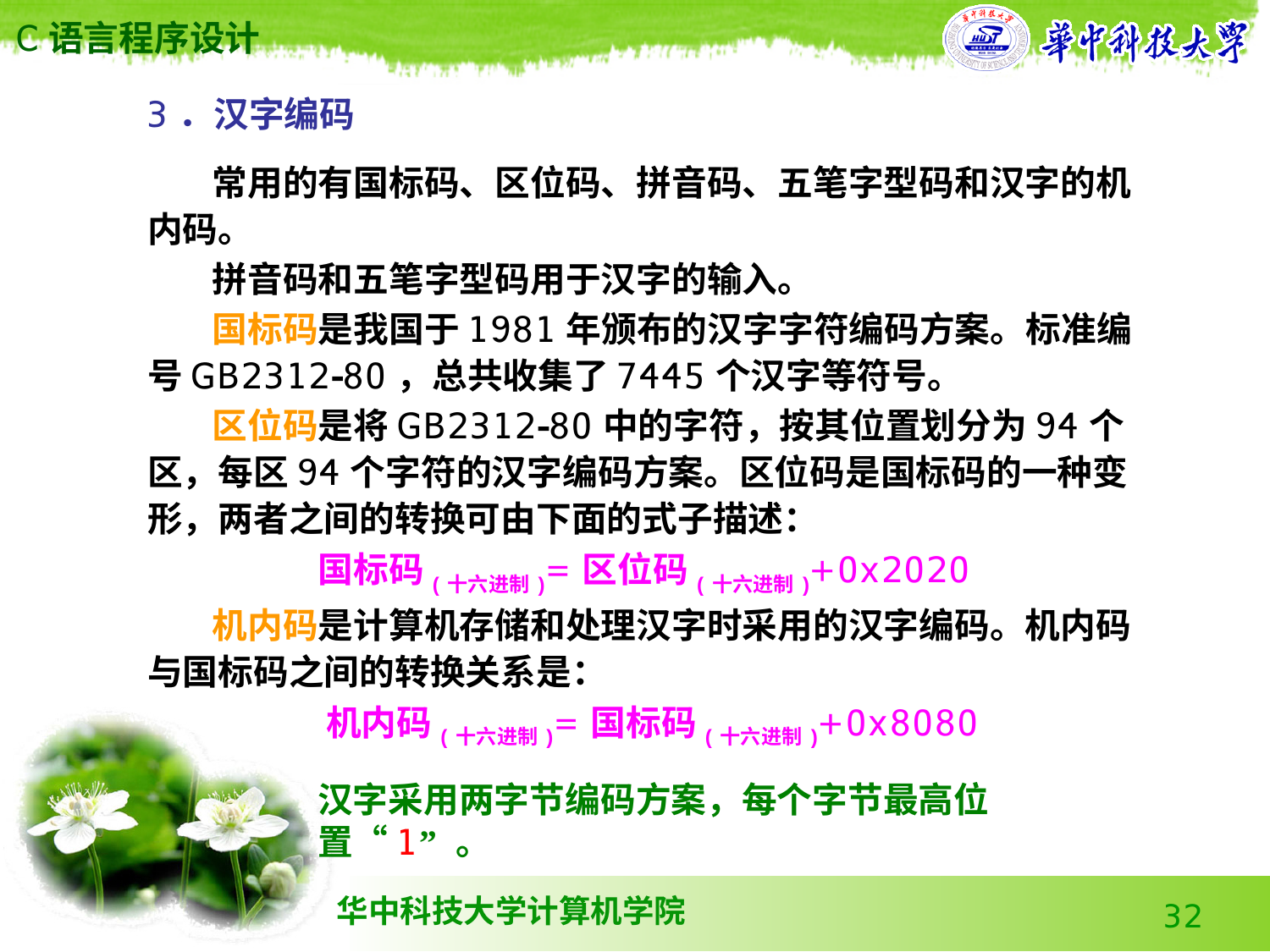

3．汉字编码
       常用的有国标码、区位码、拼音码、五笔字型码和汉字的机内码。
       拼音码和五笔字型码用于汉字的输入。
       国标码是我国于1981年颁布的汉字字符编码方案。标准编号GB2312−80，总共收集了7445个汉字等符号。
       区位码是将GB2312−80中的字符，按其位置划分为94个区，每区94个字符的汉字编码方案。区位码是国标码的一种变形，两者之间的转换可由下面的式子描述：
国标码(十六进制)=区位码(十六进制)+0x2020
       机内码是计算机存储和处理汉字时采用的汉字编码。机内码与国标码之间的转换关系是：
 机内码(十六进制)=国标码(十六进制)+0x8080
汉字采用两字节编码方案，每个字节最高位置“1” 。
32